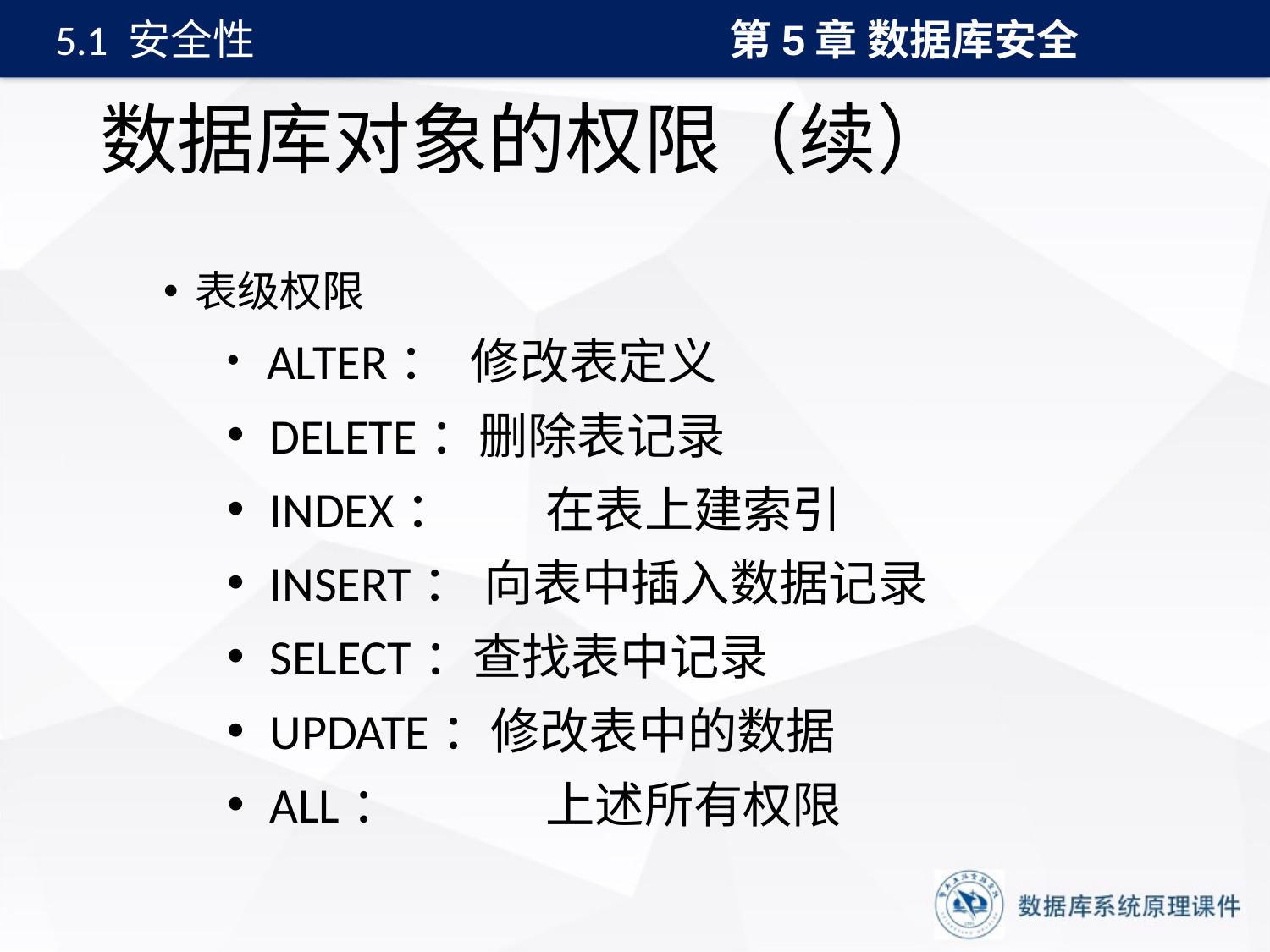

第5章 数据库安全
5.1 安全性
# 数据库对象的权限（续）
表级权限
 ALTER：  修改表定义
 DELETE：删除表记录
 INDEX：	   在表上建索引
 INSERT： 向表中插入数据记录
 SELECT：查找表中记录
 UPDATE：修改表中的数据
 ALL：	   上述所有权限